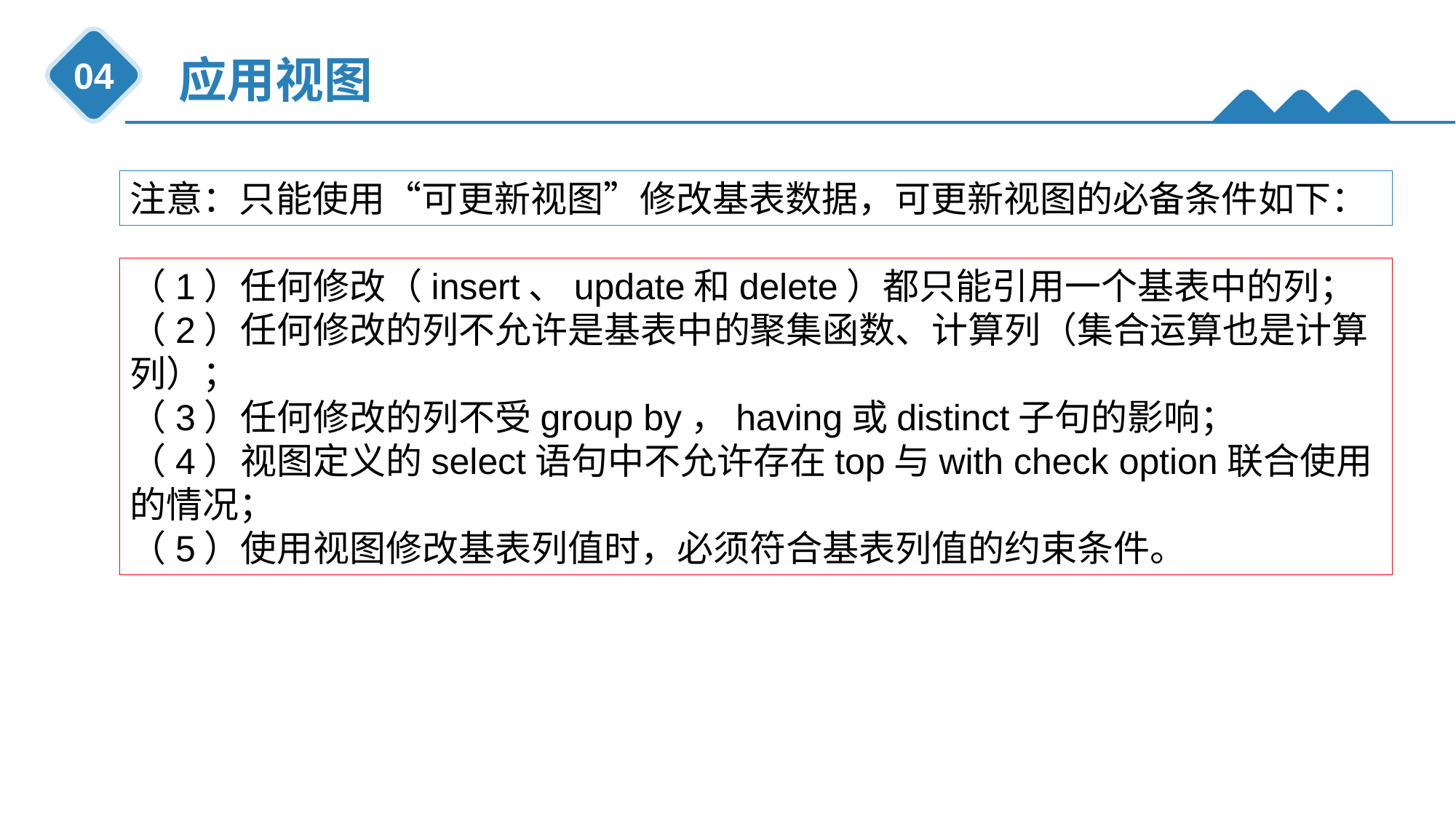

应用视图
04

注意：只能使用“可更新视图”修改基表数据，可更新视图的必备条件如下：
（1）任何修改（insert、update和delete）都只能引用一个基表中的列；
（2）任何修改的列不允许是基表中的聚集函数、计算列（集合运算也是计算列）；
（3）任何修改的列不受group by，having或distinct子句的影响；
（4）视图定义的select语句中不允许存在top与with check option联合使用的情况；
（5）使用视图修改基表列值时，必须符合基表列值的约束条件。